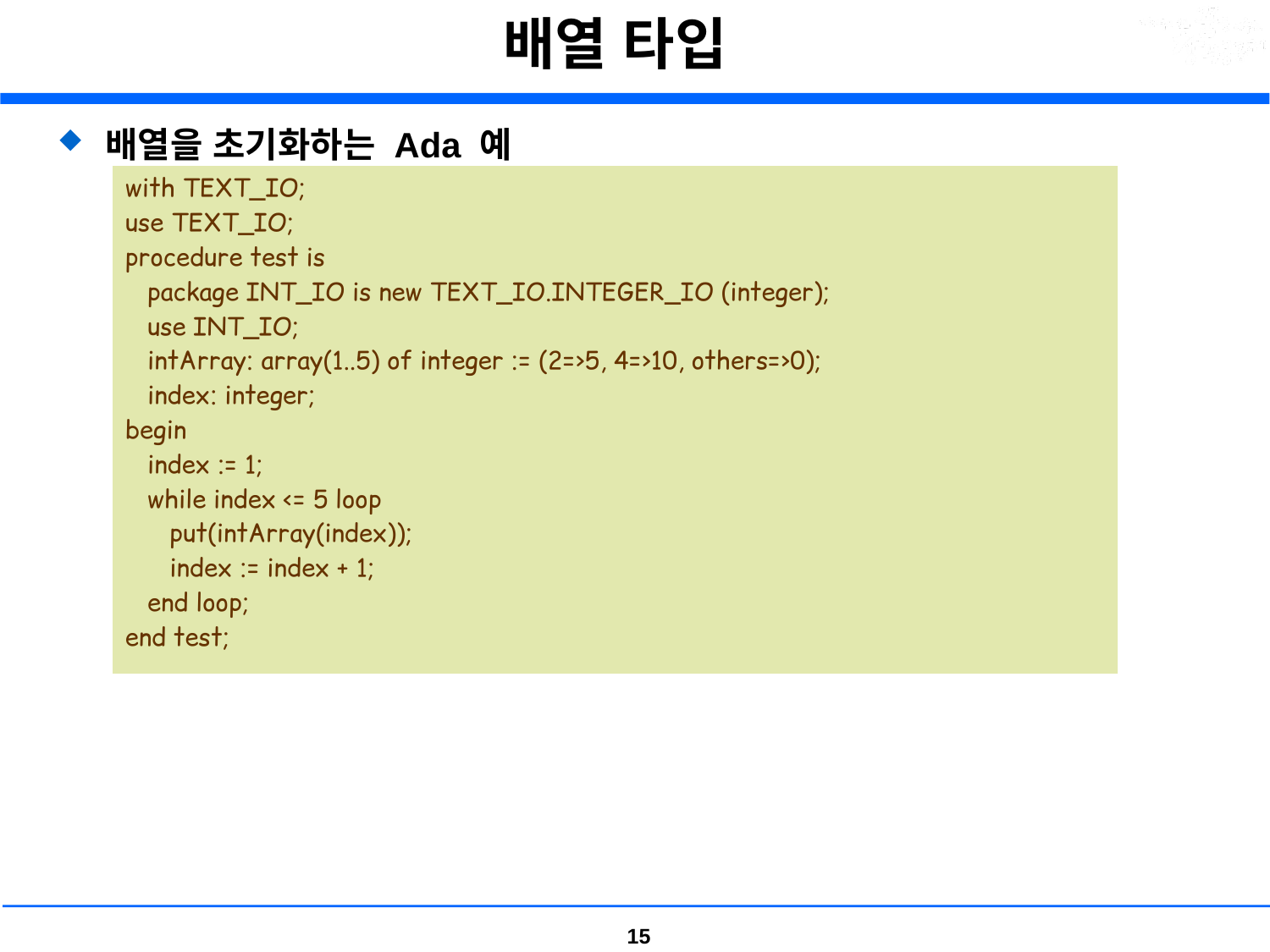

# 배열 타입
배열을 초기화하는 Ada 예

with TEXT_IO;
use TEXT_IO;
procedure test is
   package INT_IO is new TEXT_IO.INTEGER_IO (integer);
   use INT_IO;
   intArray: array(1..5) of integer := (2=>5, 4=>10, others=>0);
   index: integer;
begin
   index := 1;
   while index <= 5 loop
      put(intArray(index));
      index := index + 1;
   end loop;
end test;